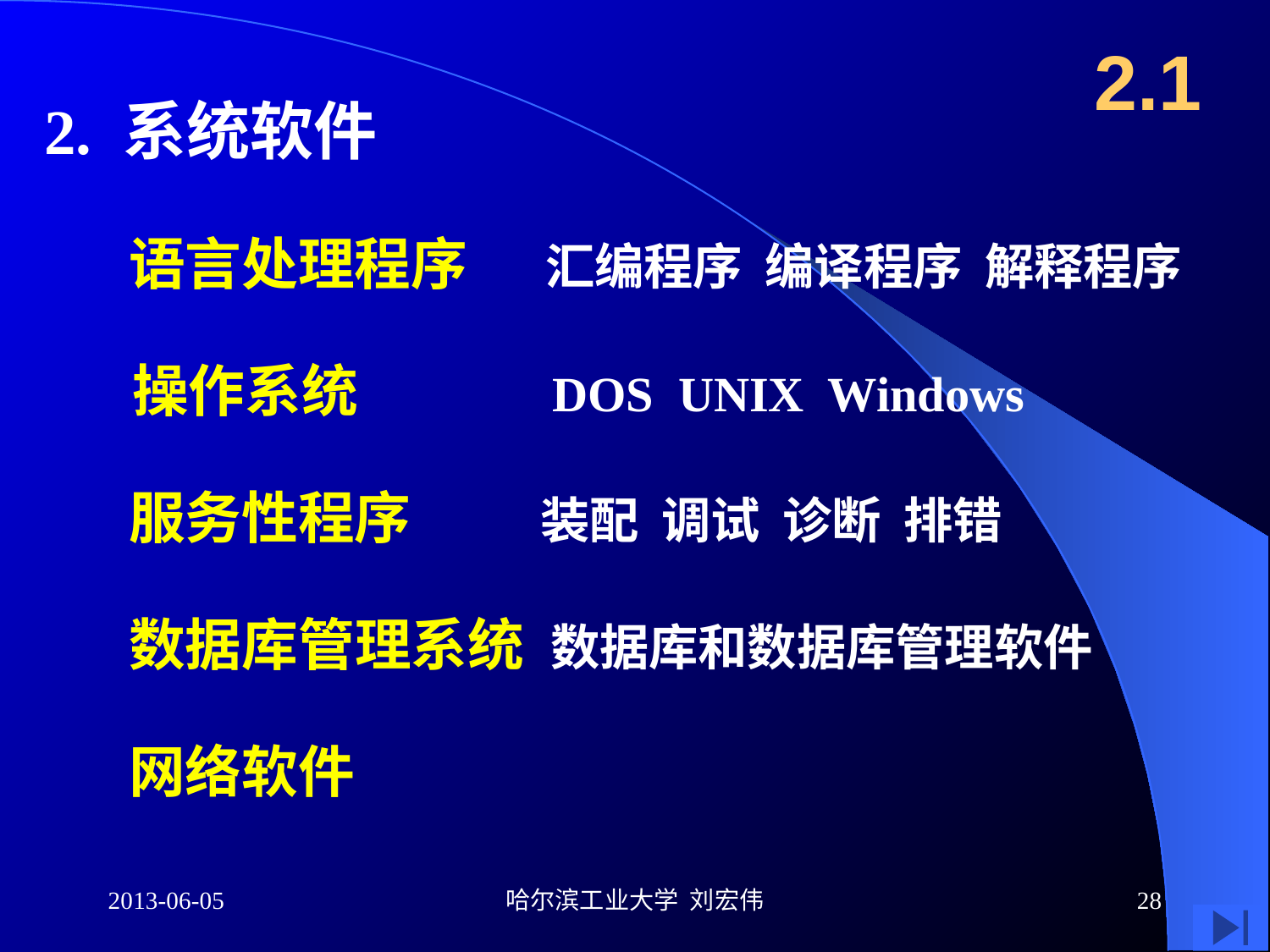

2.1
2. 系统软件
语言处理程序      汇编程序  编译程序  解释程序
操作系统              DOS  UNIX  Windows
服务性程序          装配  调试  诊断  排错
数据库管理系统  数据库和数据库管理软件
网络软件
2013-06-05
哈尔滨工业大学  刘宏伟
28